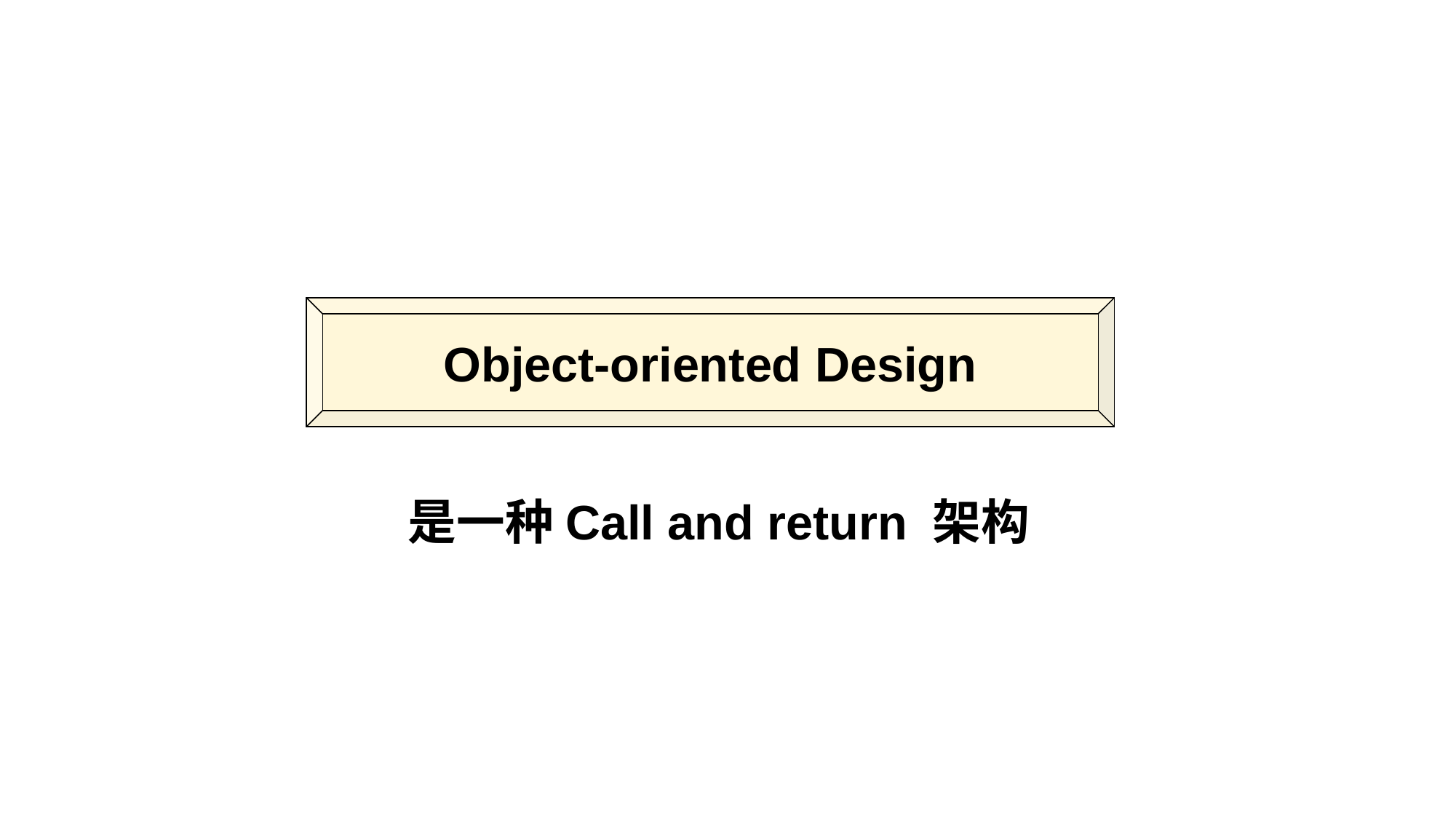

#
Object-oriented Design
是一种Call and return 架构